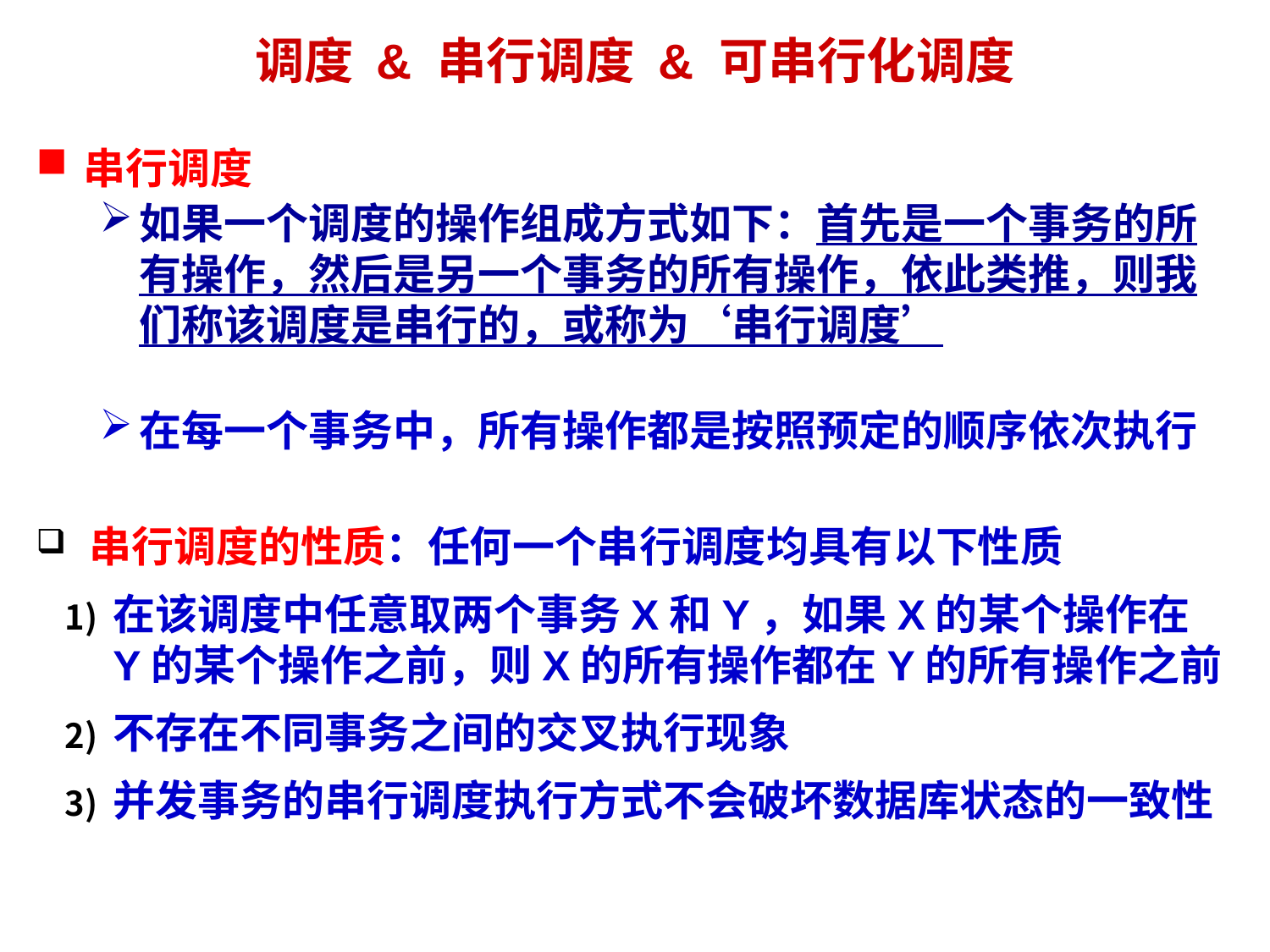

# 调度 & 串行调度 & 可串行化调度
串行调度
如果一个调度的操作组成方式如下：首先是一个事务的所有操作，然后是另一个事务的所有操作，依此类推，则我们称该调度是串行的，或称为‘串行调度’

在每一个事务中，所有操作都是按照预定的顺序依次执行
串行调度的性质：任何一个串行调度均具有以下性质
在该调度中任意取两个事务X和Y，如果X的某个操作在Y的某个操作之前，则X的所有操作都在Y的所有操作之前
不存在不同事务之间的交叉执行现象
并发事务的串行调度执行方式不会破坏数据库状态的一致性